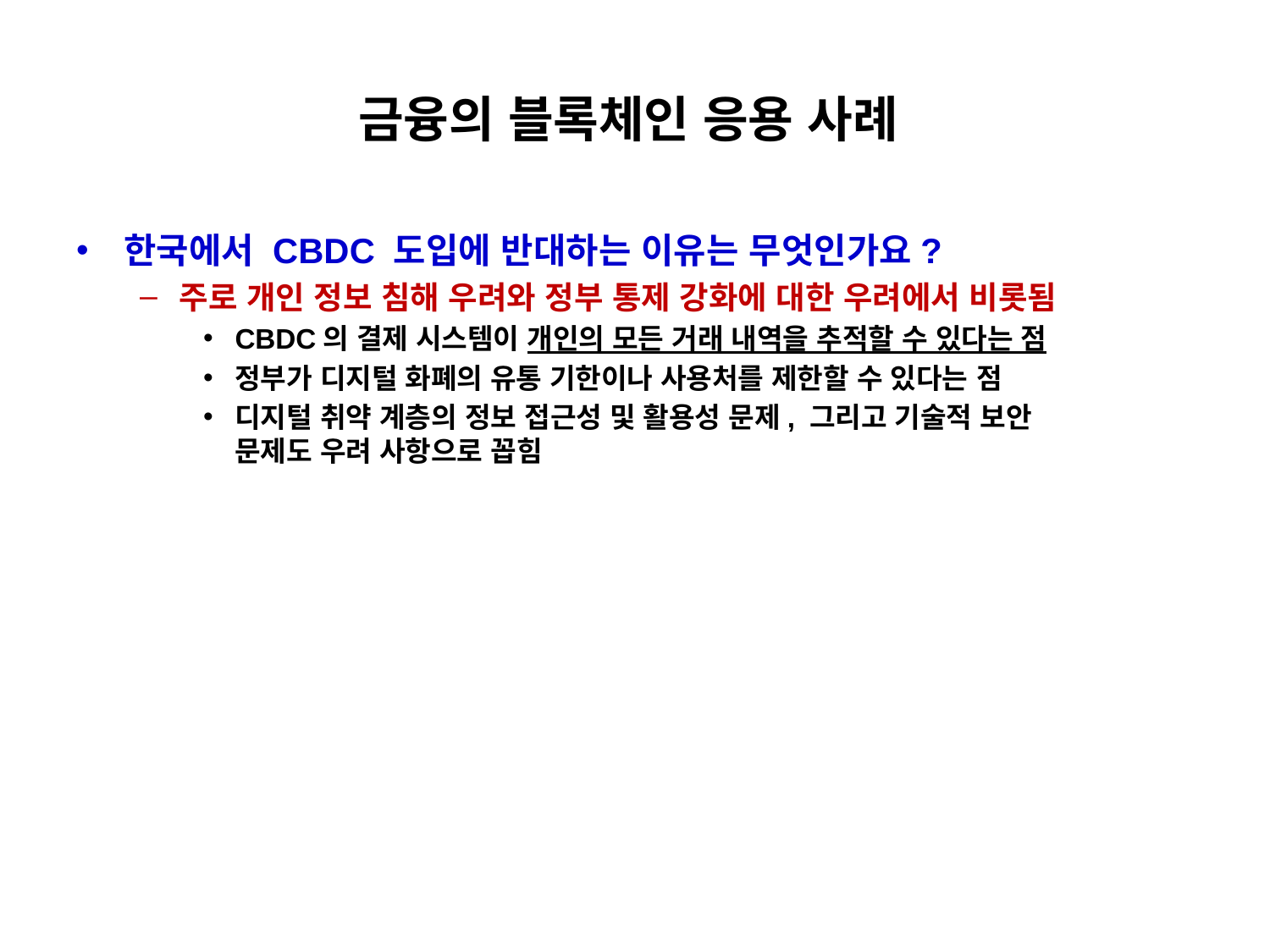

# 금융의 블록체인 응용 사례
한국에서 CBDC 도입에 반대하는 이유는 무엇인가요?
주로 개인 정보 침해 우려와 정부 통제 강화에 대한 우려에서 비롯됨
CBDC의 결제 시스템이 개인의 모든 거래 내역을 추적할 수 있다는 점
정부가 디지털 화폐의 유통 기한이나 사용처를 제한할 수 있다는 점
디지털 취약 계층의 정보 접근성 및 활용성 문제, 그리고 기술적 보안
문제도 우려 사항으로 꼽힘